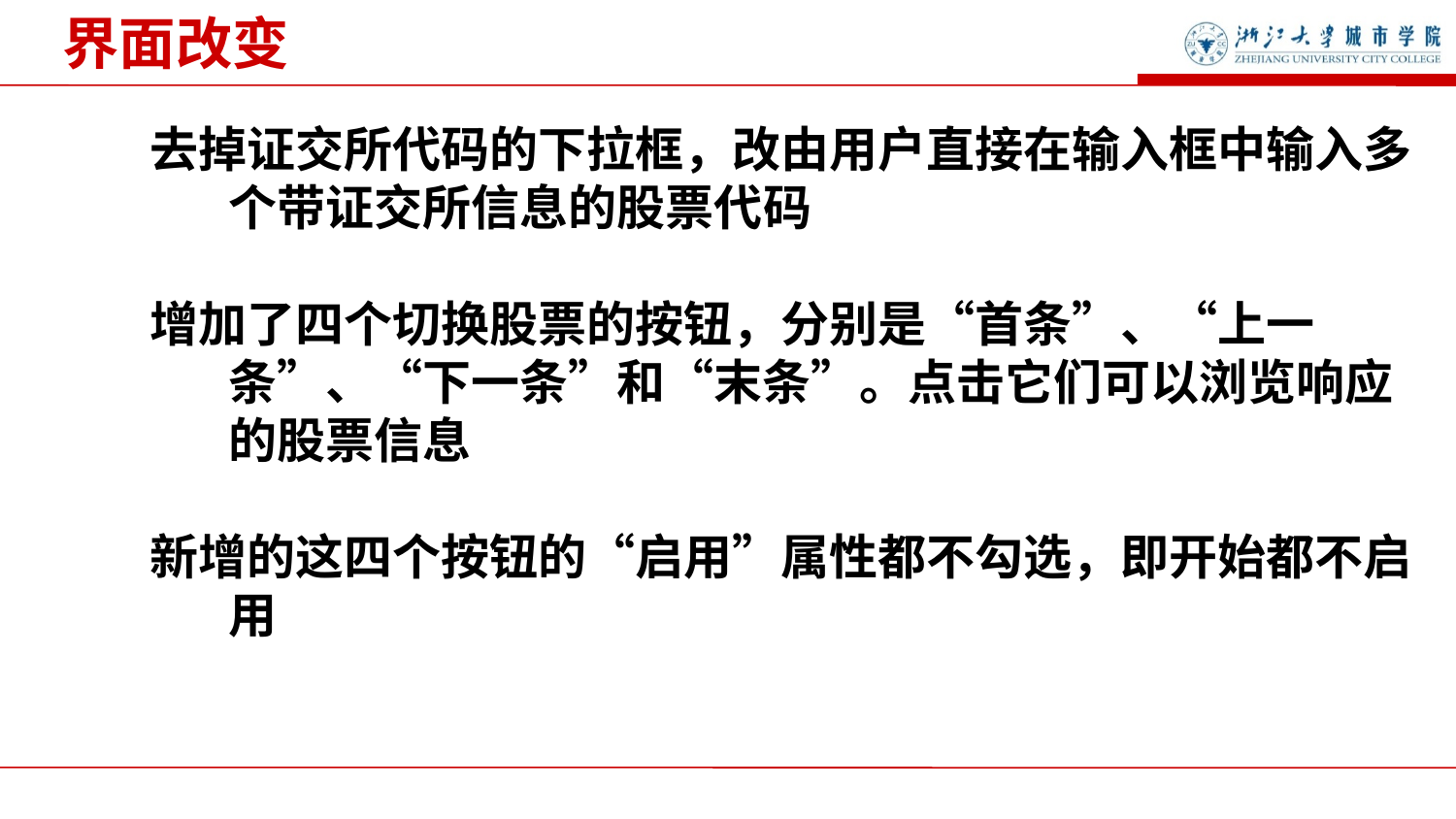

界面改变
去掉证交所代码的下拉框，改由用户直接在输入框中输入多个带证交所信息的股票代码

增加了四个切换股票的按钮，分别是“首条”、“上一条”、“下一条”和“末条”。点击它们可以浏览响应的股票信息

新增的这四个按钮的“启用”属性都不勾选，即开始都不启用